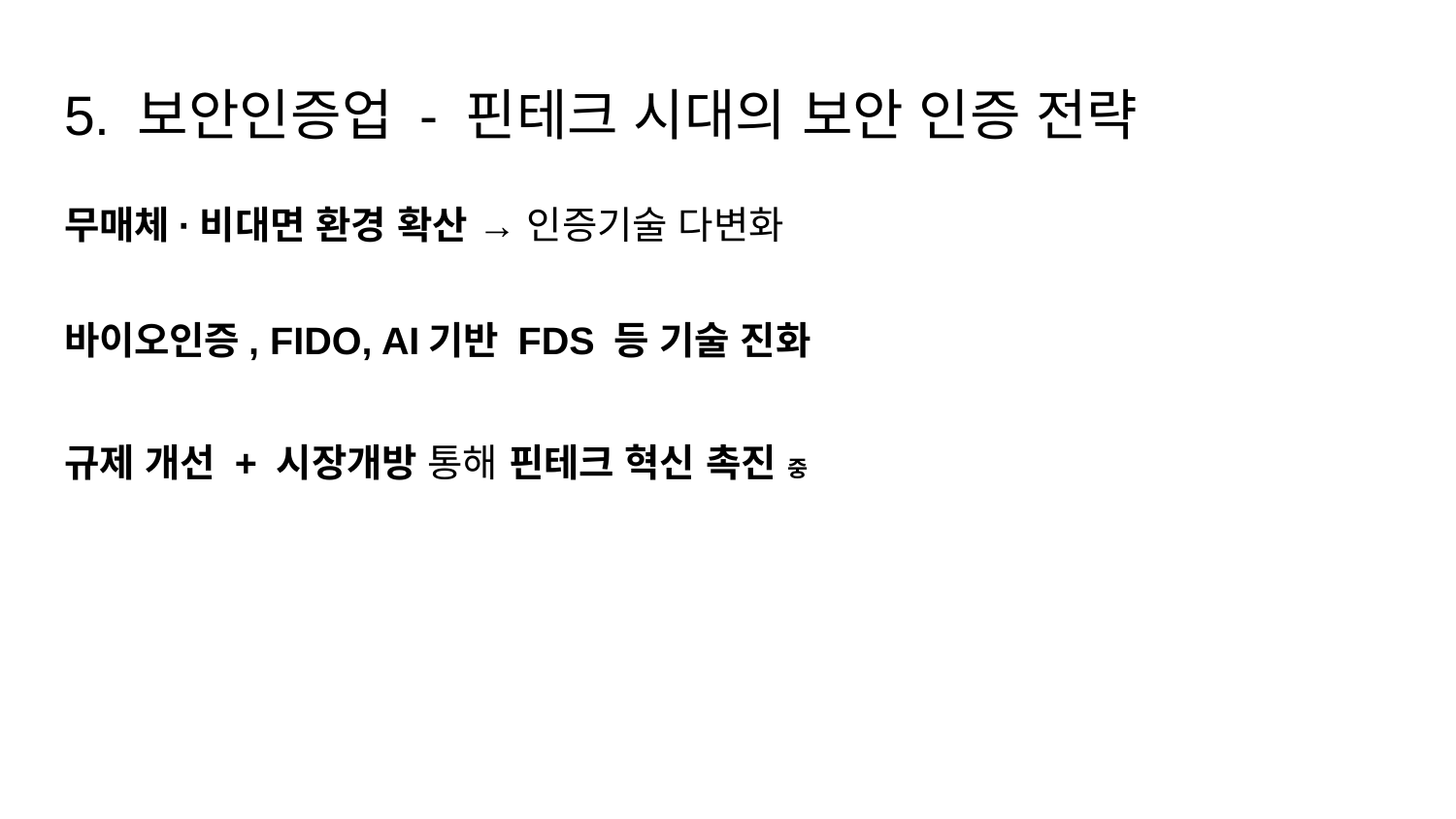

# 5. 보안인증업 - 핀테크 시대의 보안 인증 전략
무매체·비대면 환경 확산 → 인증기술 다변화
바이오인증, FIDO, AI기반 FDS 등 기술 진화
규제 개선 + 시장개방 통해 핀테크 혁신 촉진 중